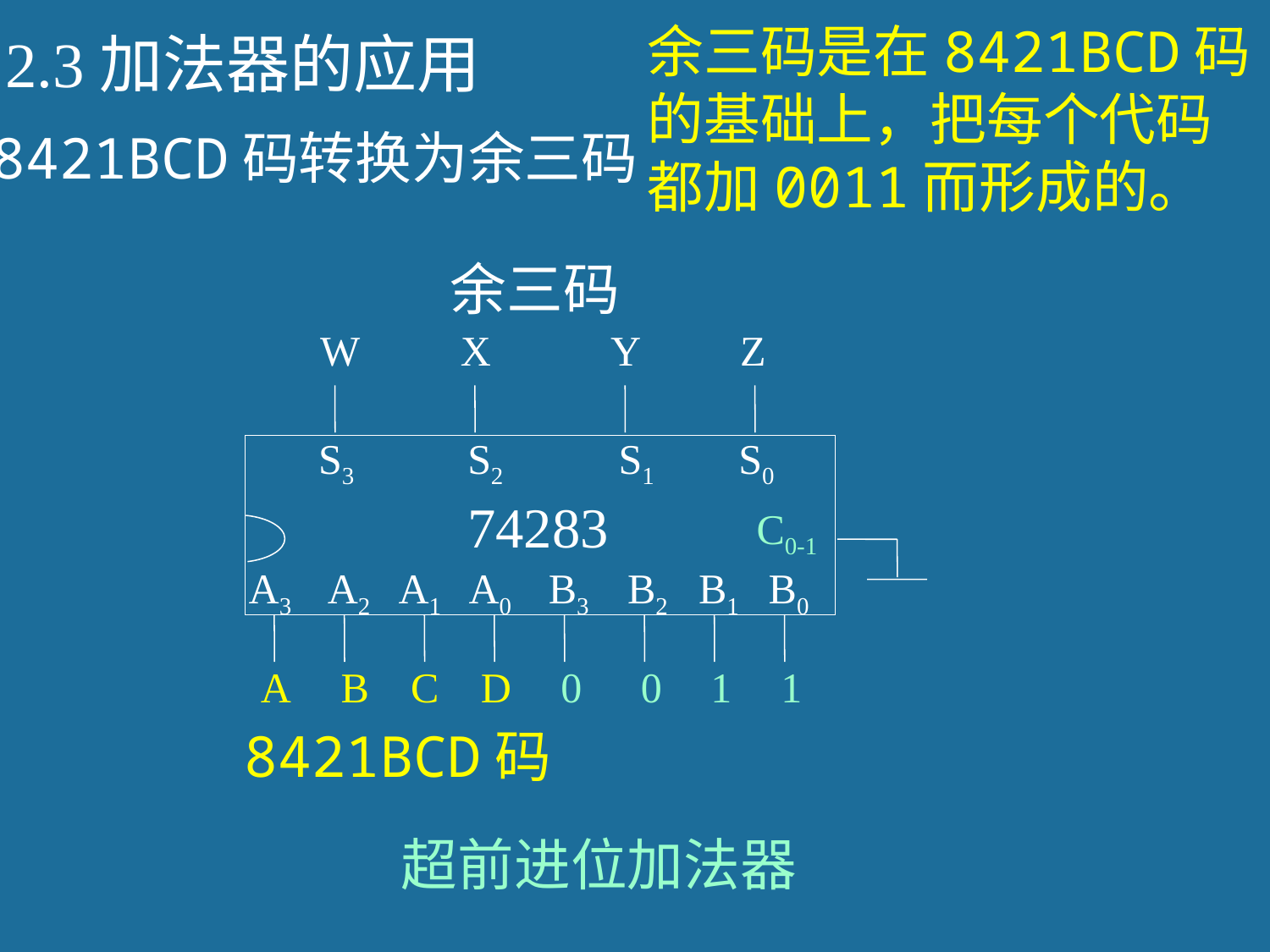

余三码是在8421BCD码的基础上，把每个代码都加0011而形成的。
2.3加法器的应用
8421BCD码转换为余三码
余三码
W
X
Y
Z

S3
S2
S1
S0

74283

A3
A2
A1
A0
B3
B2
B1
B0

C0-1

A
B
C
D
8421BCD码
0
0
1
1
超前进位加法器
53